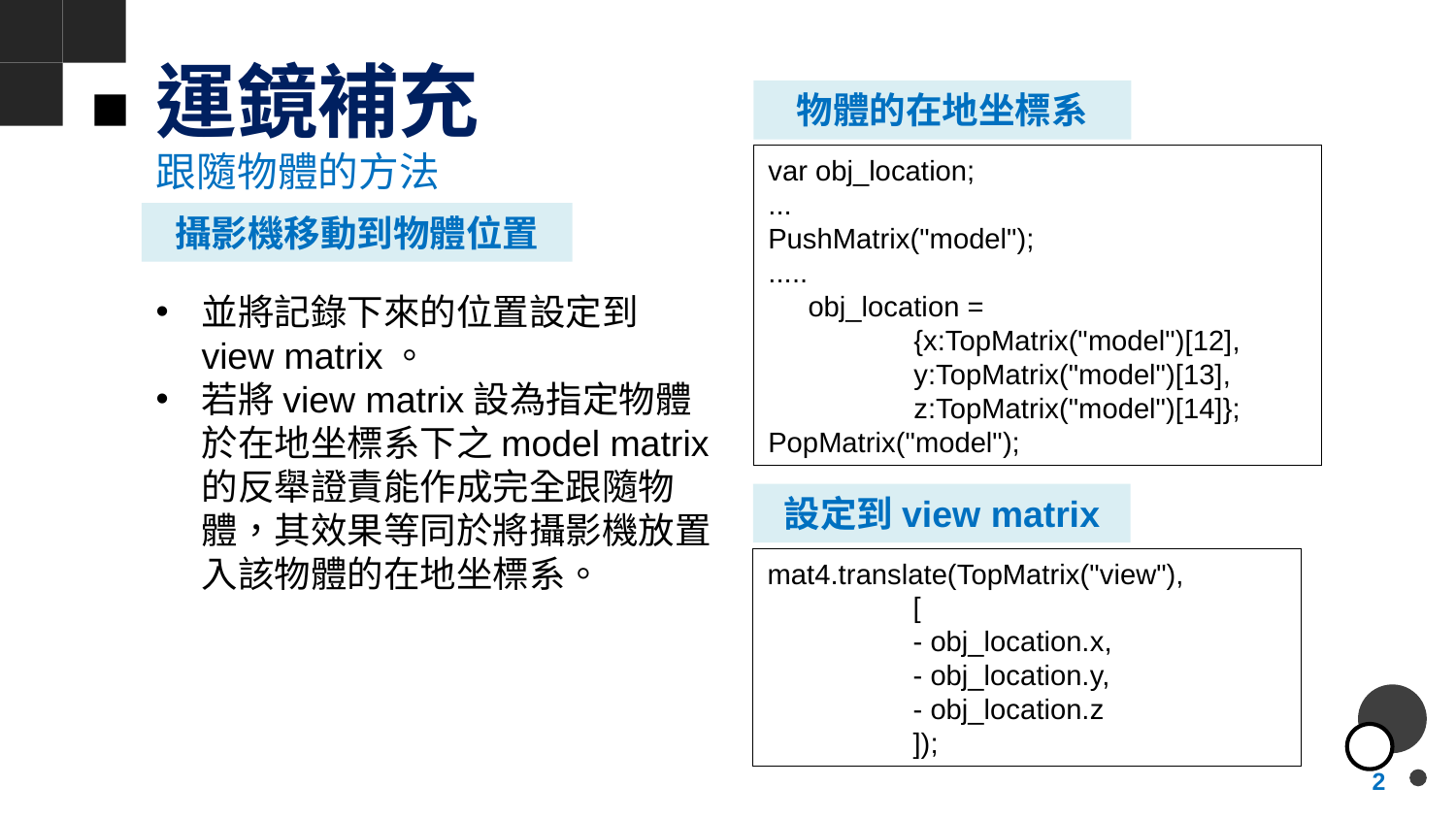

# 運鏡補充
物體的在地坐標系
跟隨物體的方法
var obj_location;
...
PushMatrix("model");
.....
     obj_location =
	{x:TopMatrix("model")[12],
 	y:TopMatrix("model")[13],
 	z:TopMatrix("model")[14]};
PopMatrix("model");
攝影機移動到物體位置
並將記錄下來的位置設定到view matrix。
若將view matrix設為指定物體於在地坐標系下之model matrix的反舉證責能作成完全跟隨物體，其效果等同於將攝影機放置入該物體的在地坐標系。
設定到view matrix
mat4.translate(TopMatrix("view"),
	[
	- obj_location.x,
	- obj_location.y,
	- obj_location.z
	]);

2